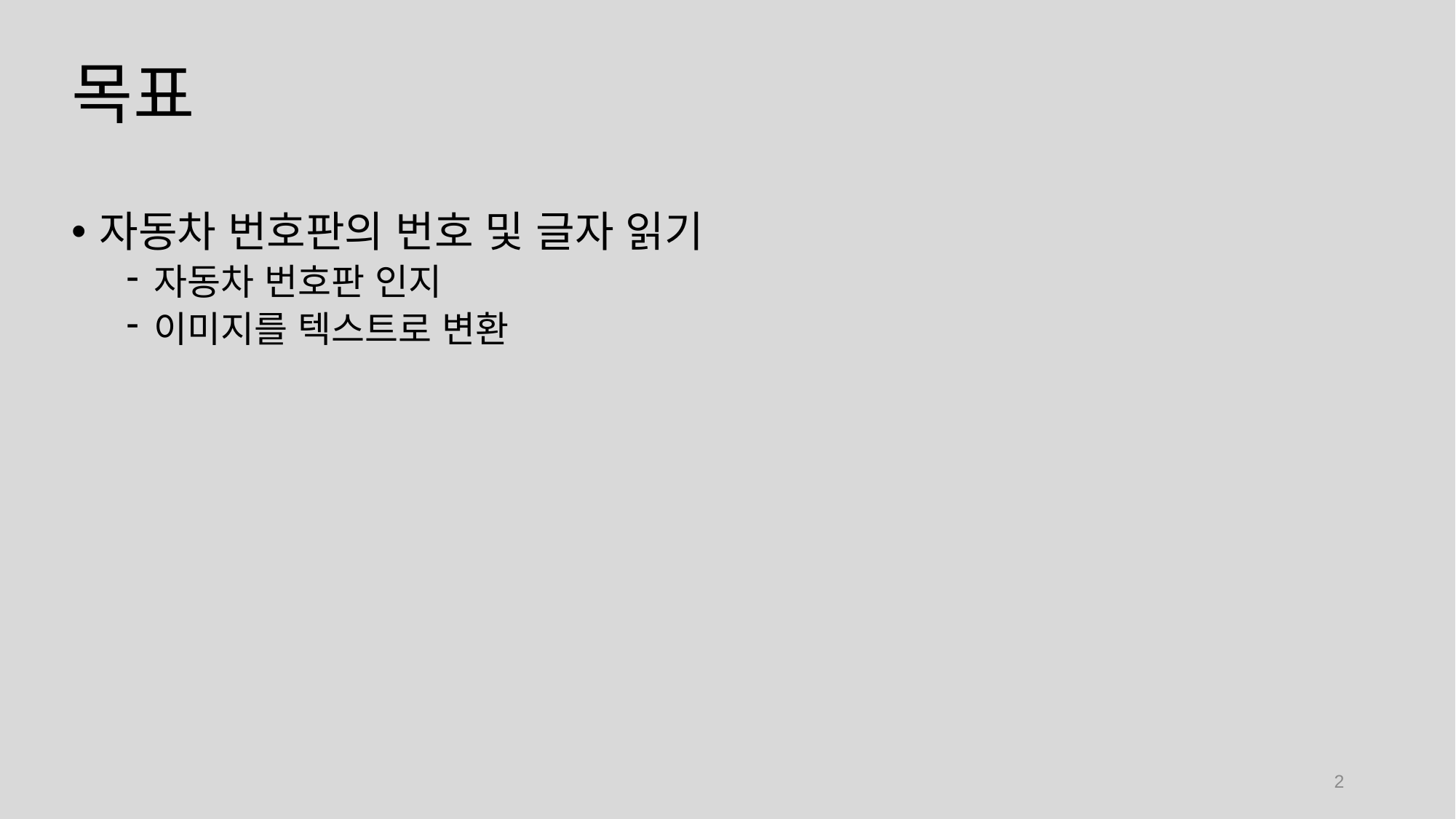

# 목표
자동차 번호판의 번호 및 글자 읽기
자동차 번호판 인지
이미지를 텍스트로 변환
2